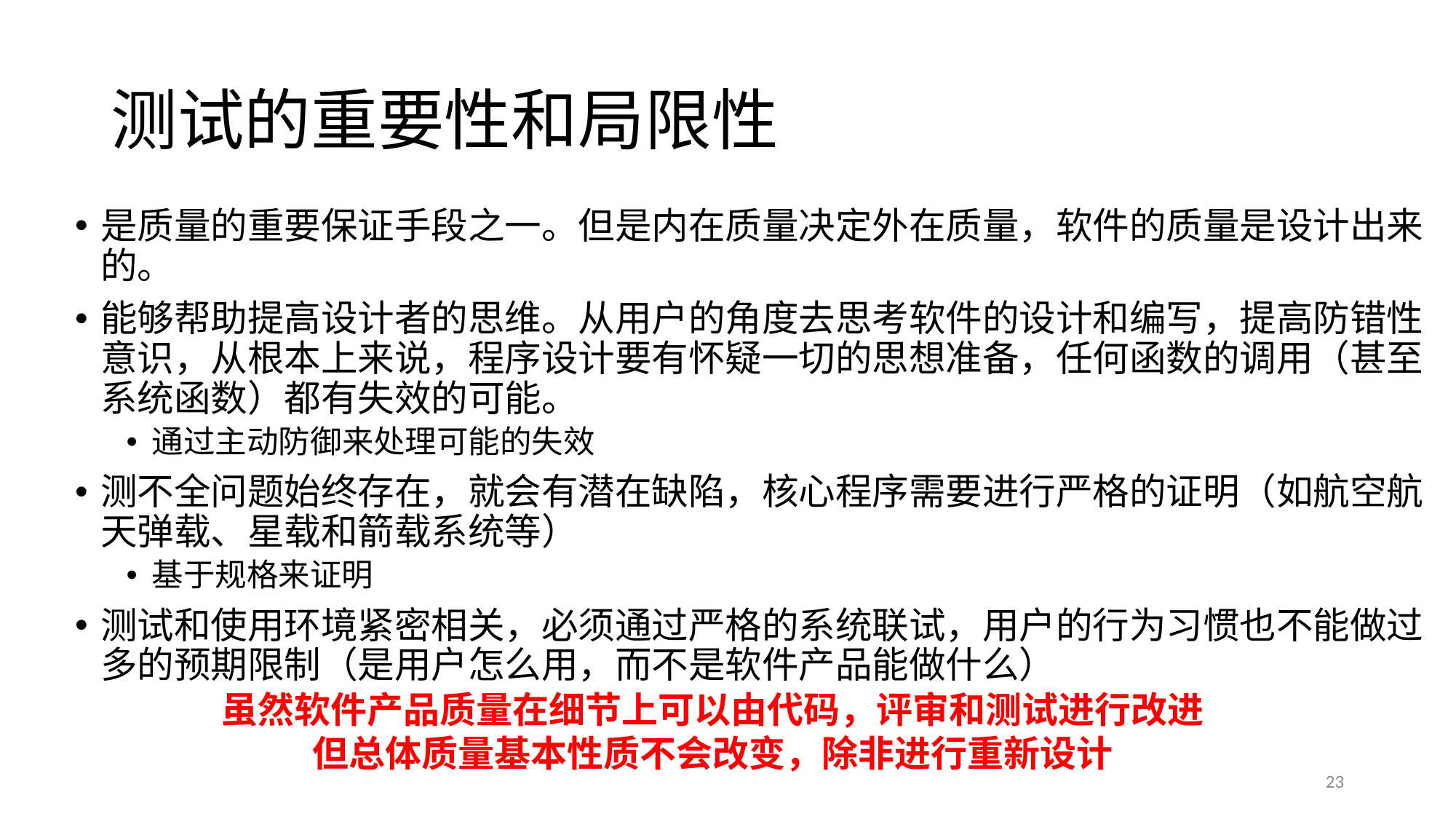

# 测试的重要性和局限性
是质量的重要保证手段之一。但是内在质量决定外在质量，软件的质量是设计出来的。
能够帮助提高设计者的思维。从用户的角度去思考软件的设计和编写，提高防错性意识，从根本上来说，程序设计要有怀疑一切的思想准备，任何函数的调用（甚至系统函数）都有失效的可能。
通过主动防御来处理可能的失效
测不全问题始终存在，就会有潜在缺陷，核心程序需要进行严格的证明（如航空航天弹载、星载和箭载系统等）
基于规格来证明
测试和使用环境紧密相关，必须通过严格的系统联试，用户的行为习惯也不能做过多的预期限制（是用户怎么用，而不是软件产品能做什么）

虽然软件产品质量在细节上可以由代码，评审和测试进行改进
但总体质量基本性质不会改变，除非进行重新设计
23